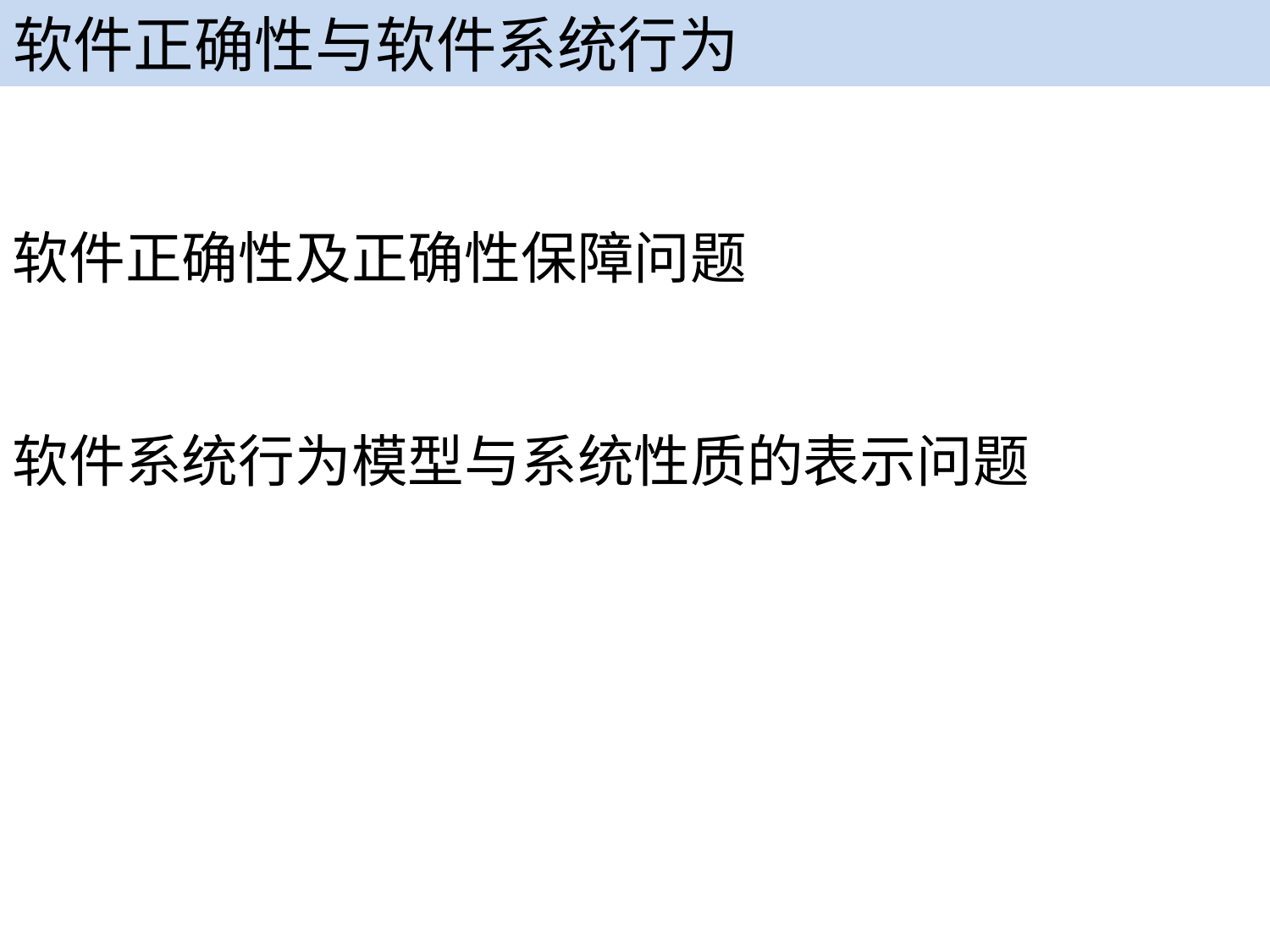

# 软件正确性与软件系统行为
软件正确性及正确性保障问题

软件系统行为模型与系统性质的表示问题